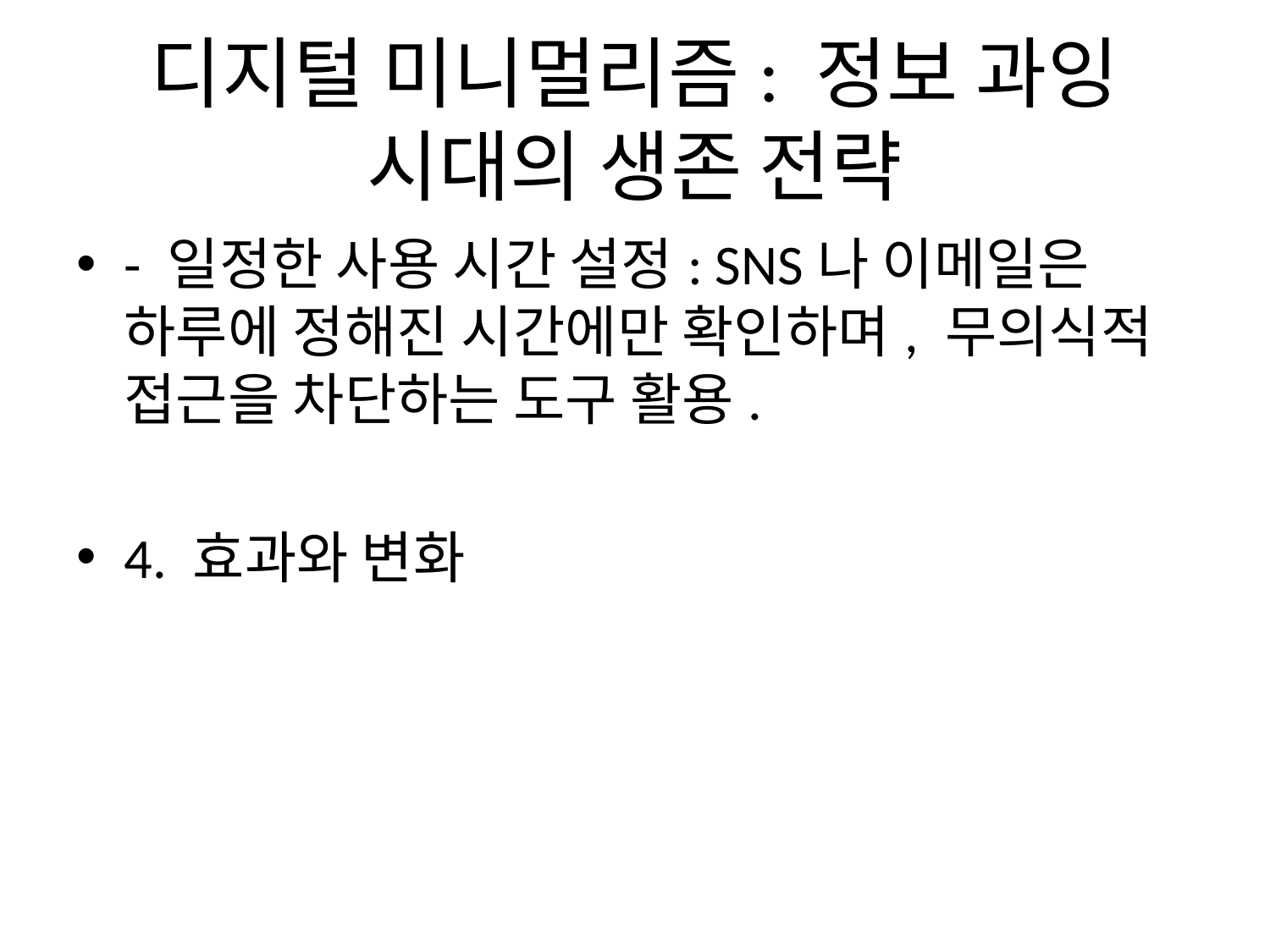

# 디지털 미니멀리즘: 정보 과잉 시대의 생존 전략
- 일정한 사용 시간 설정: SNS나 이메일은 하루에 정해진 시간에만 확인하며, 무의식적 접근을 차단하는 도구 활용.

4. 효과와 변화